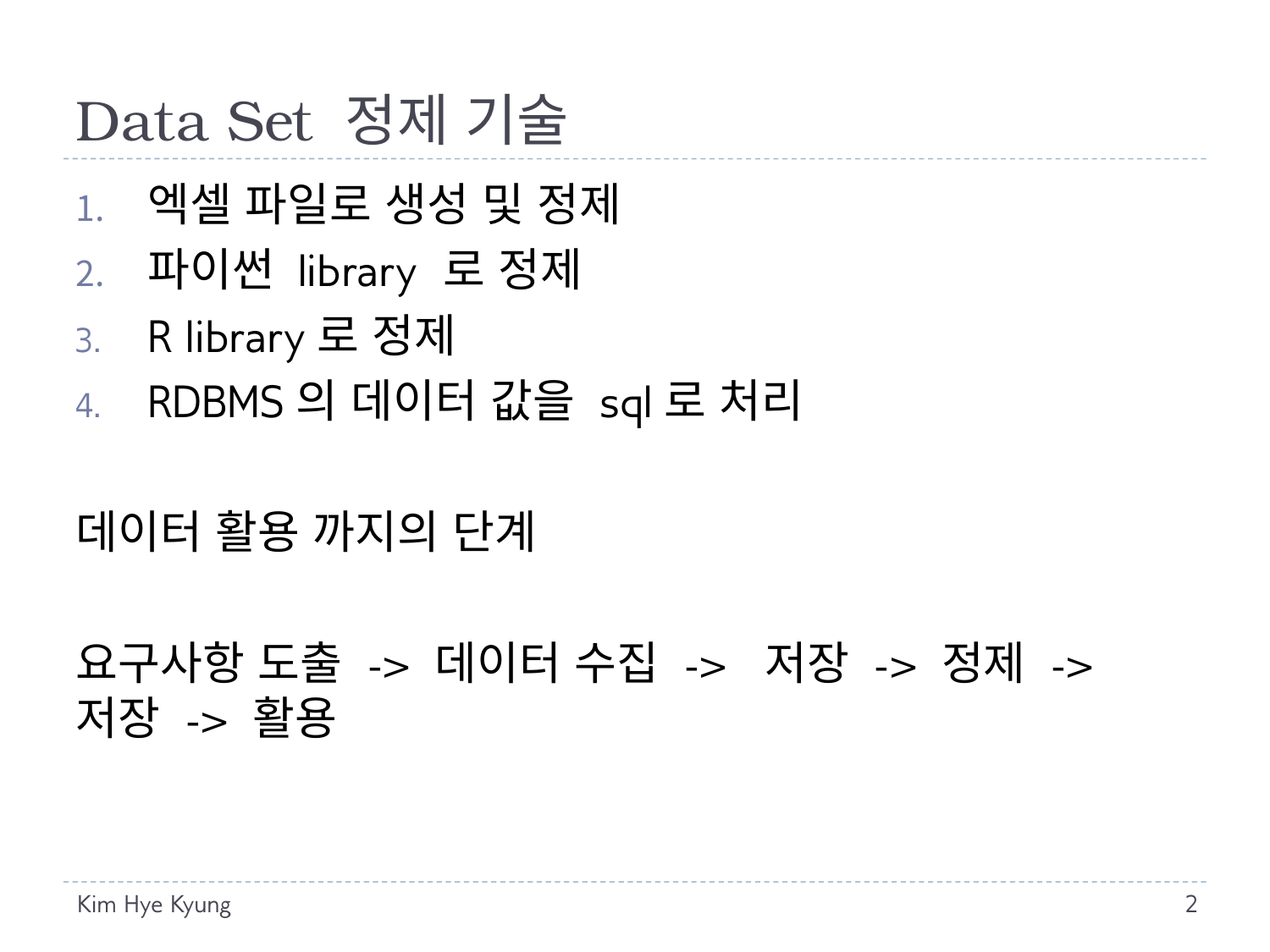

# Data Set 정제 기술
엑셀 파일로 생성 및 정제
파이썬 library 로 정제
R library로 정제
RDBMS의 데이터 값을 sql로 처리

데이터 활용 까지의 단계

요구사항 도출 -> 데이터 수집 ->  저장 -> 정제 -> 저장 -> 활용
          2